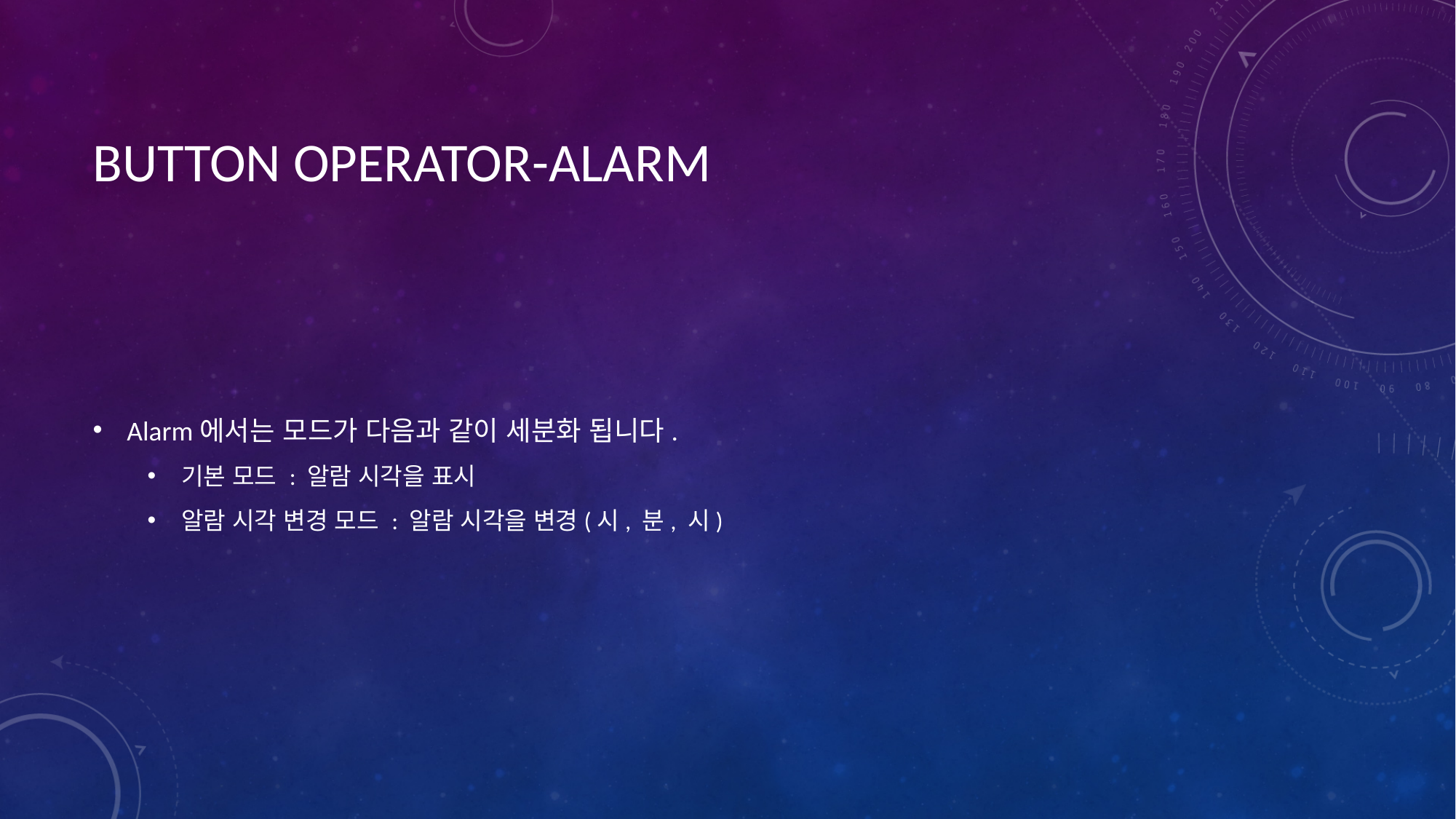

# button operator-alarm
Alarm에서는 모드가 다음과 같이 세분화 됩니다.
기본 모드 : 알람 시각을 표시
알람 시각 변경 모드 : 알람 시각을 변경(시, 분, 시)